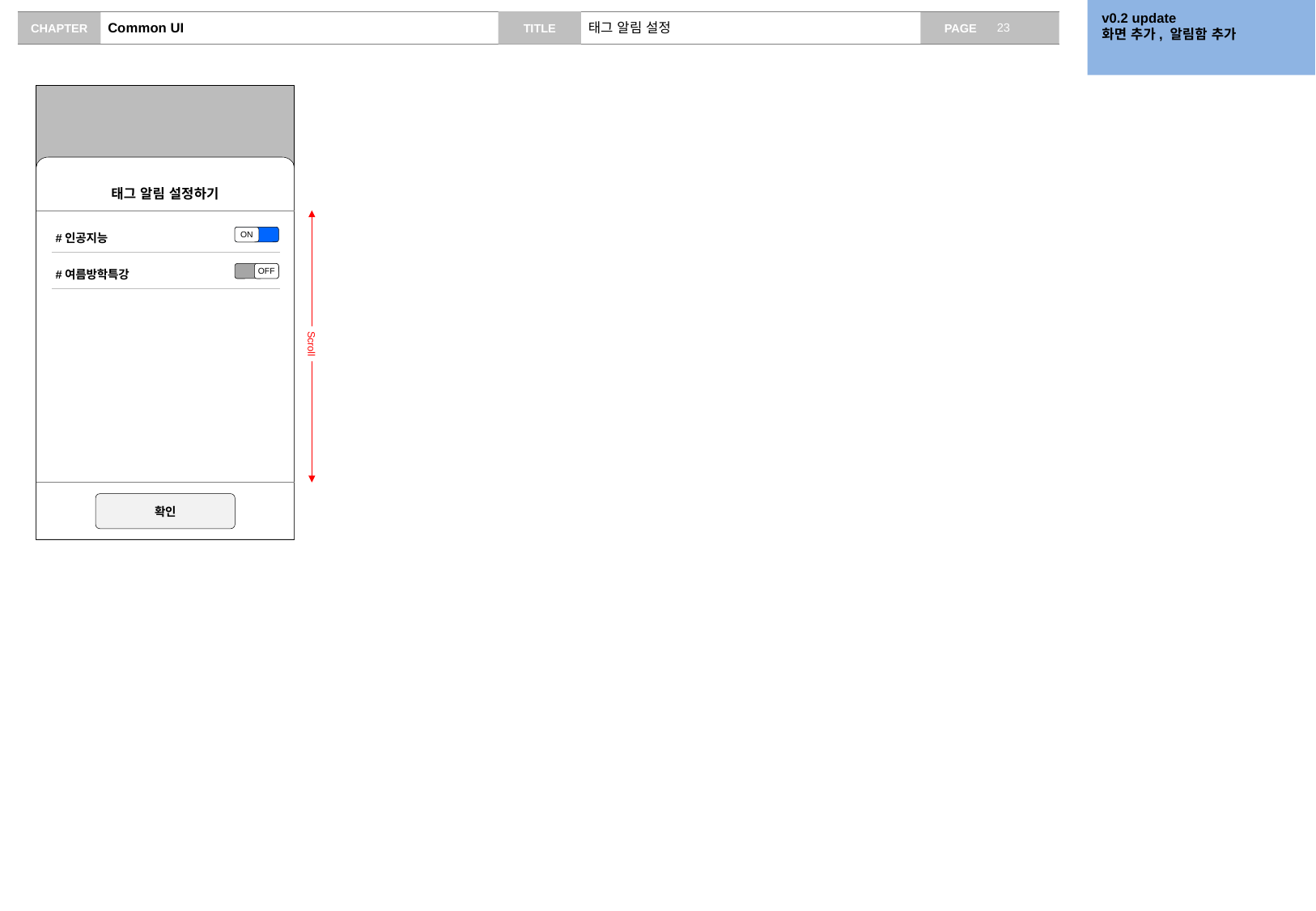

v0.2 update
화면 추가, 알림함 추가
# Common UI
태그 알림 설정

태그 알림 설정하기
#인공지능
ON

#여름방학특강

OFF
Scroll
확인